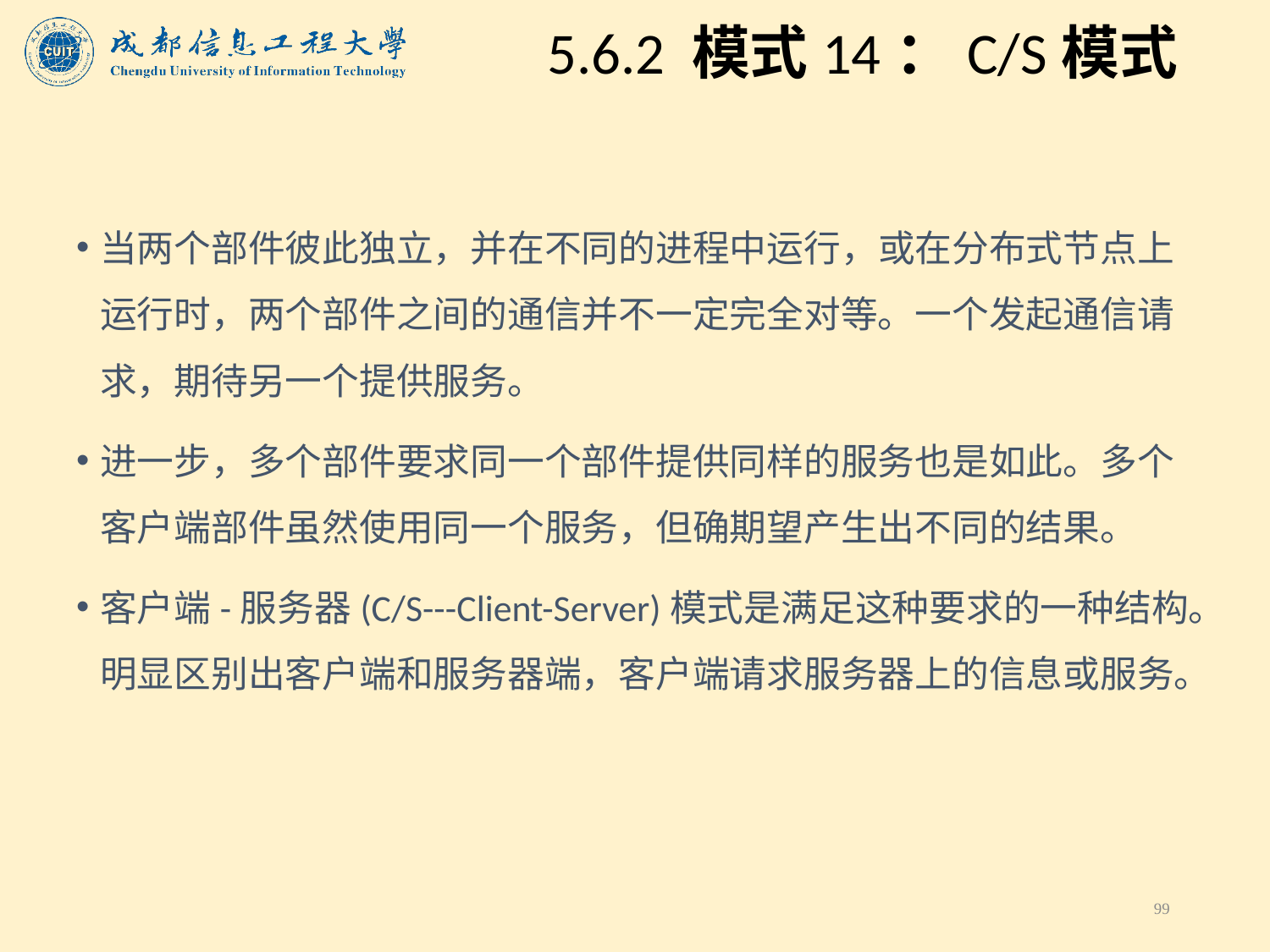

# 5.6.2 模式14：C/S模式
当两个部件彼此独立，并在不同的进程中运行，或在分布式节点上运行时，两个部件之间的通信并不一定完全对等。一个发起通信请求，期待另一个提供服务。
进一步，多个部件要求同一个部件提供同样的服务也是如此。多个客户端部件虽然使用同一个服务，但确期望产生出不同的结果。
客户端-服务器(C/S---Client-Server)模式是满足这种要求的一种结构。明显区别出客户端和服务器端，客户端请求服务器上的信息或服务。

99